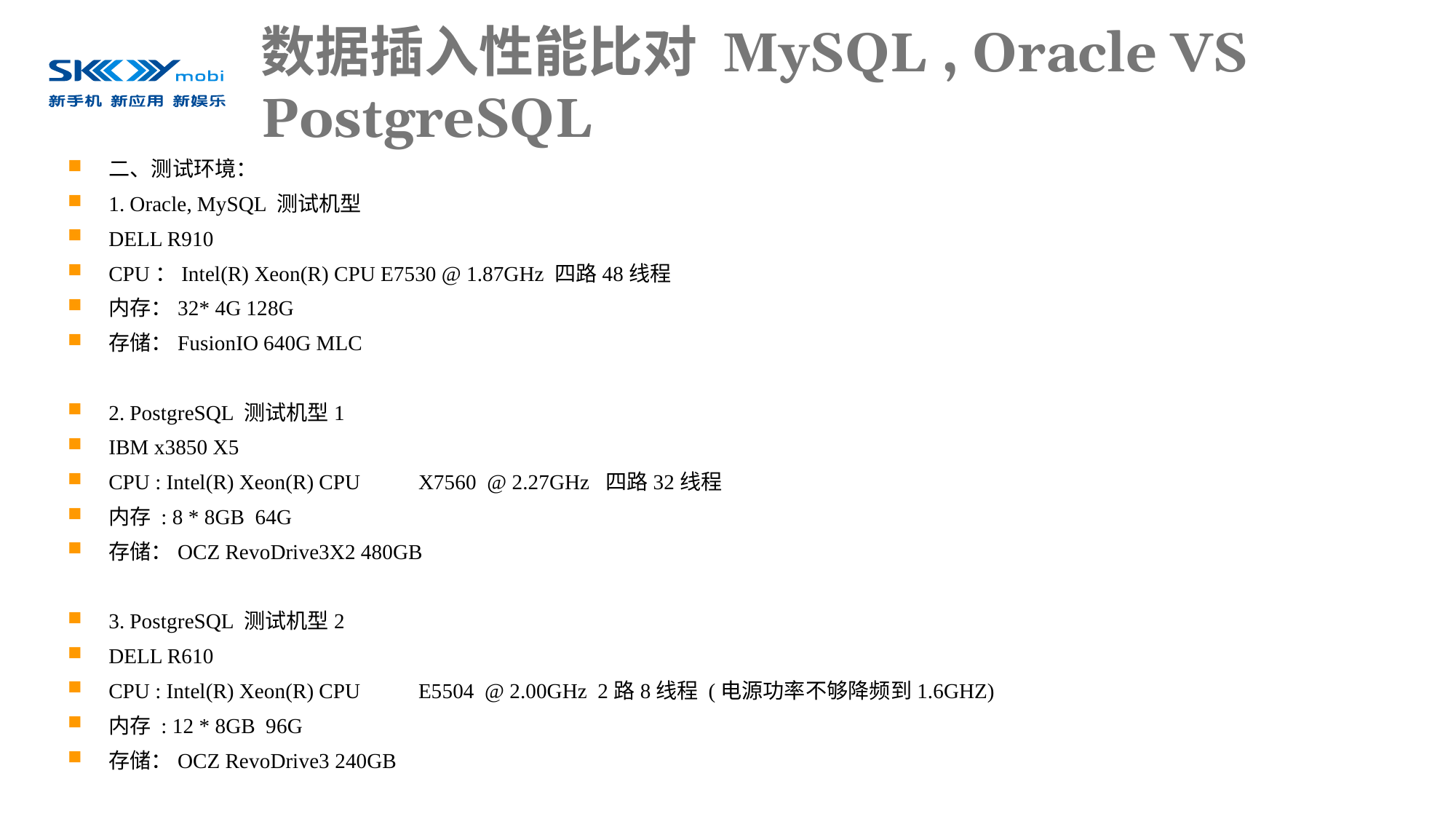

# 数据插入性能比对 MySQL , Oracle VS PostgreSQL
二、测试环境：
1. Oracle, MySQL 测试机型
DELL R910
CPU：Intel(R) Xeon(R) CPU E7530 @ 1.87GHz 四路48线程
内存：32* 4G 128G
存储：FusionIO 640G MLC

2. PostgreSQL 测试机型1
IBM x3850 X5
CPU : Intel(R) Xeon(R) CPU           X7560  @ 2.27GHz  四路32线程
内存 : 8 * 8GB  64G
存储：OCZ RevoDrive3X2 480GB

3. PostgreSQL 测试机型2
DELL R610
CPU : Intel(R) Xeon(R) CPU           E5504  @ 2.00GHz  2路8线程 (电源功率不够降频到1.6GHZ)
内存 : 12 * 8GB  96G
存储：OCZ RevoDrive3 240GB